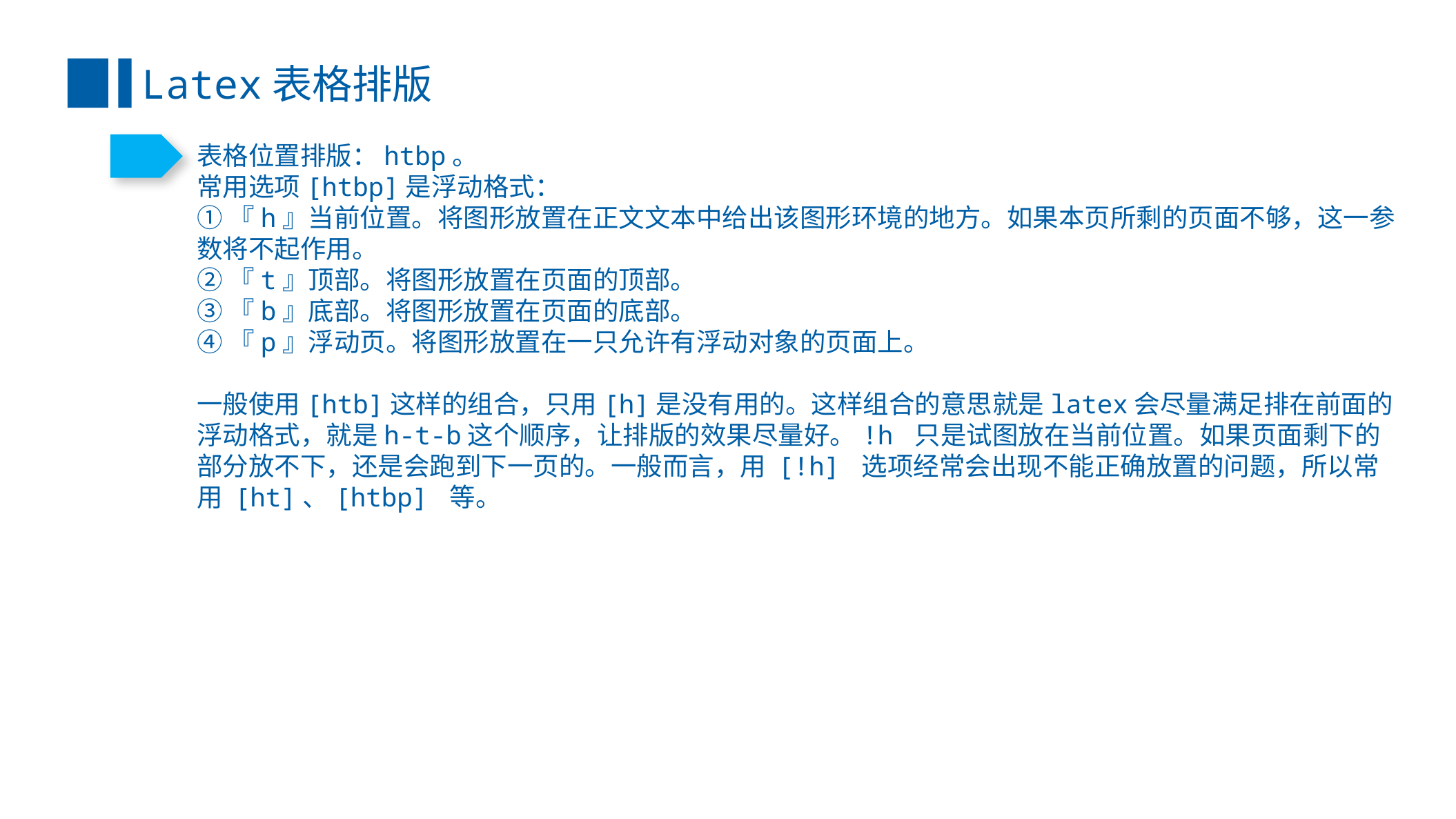

Latex表格排版

表格位置排版：htbp。
常用选项[htbp]是浮动格式：
①『h』当前位置。将图形放置在正文文本中给出该图形环境的地方。如果本页所剩的页面不够，这一参数将不起作用。
②『t』顶部。将图形放置在页面的顶部。
③『b』底部。将图形放置在页面的底部。
④『p』浮动页。将图形放置在一只允许有浮动对象的页面上。

一般使用[htb]这样的组合，只用[h]是没有用的。这样组合的意思就是latex会尽量满足排在前面的浮动格式，就是h-t-b这个顺序，让排版的效果尽量好。!h 只是试图放在当前位置。如果页面剩下的部分放不下，还是会跑到下一页的。一般而言，用 [!h] 选项经常会出现不能正确放置的问题，所以常用 [ht]、[htbp] 等。